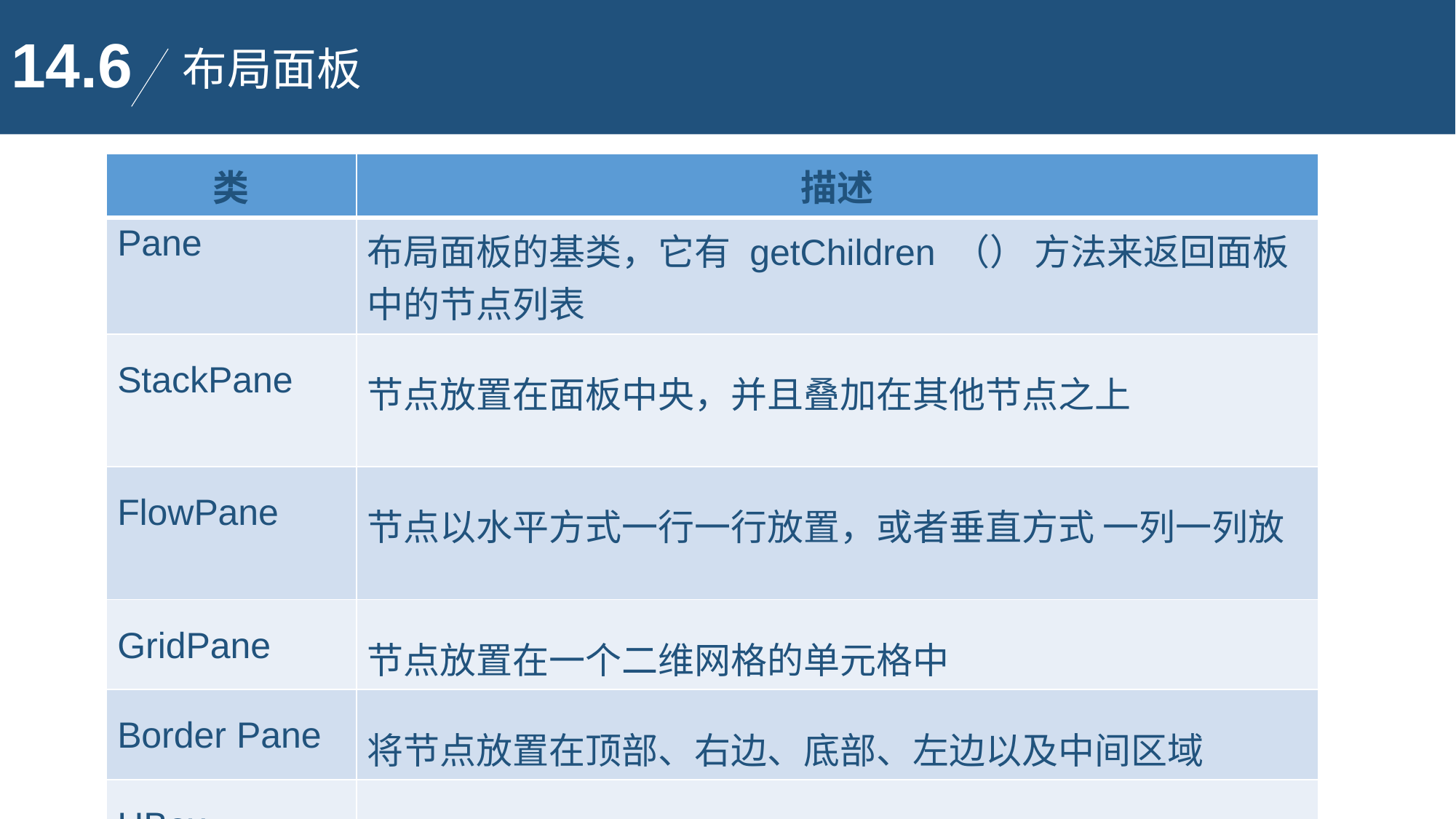

14.6
布局面板
| 类 | 描述 |
| --- | --- |
| Pane | 布局面板的基类，它有 getChildren （） 方法来返回面板中的节点列表 |
| StackPane | 节点放置在面板中央，并且叠加在其他节点之上 |
| FlowPane | 节点以水平方式一行一行放置，或者垂直方式 一列一列放 |
| GridPane | 节点放置在一个二维网格的单元格中 |
| Border Pane | 将节点放置在顶部、右边、底部、左边以及中间区域 |
| HBox | 节点放在单行中 |
| VBox | 节点放在单列 中 |